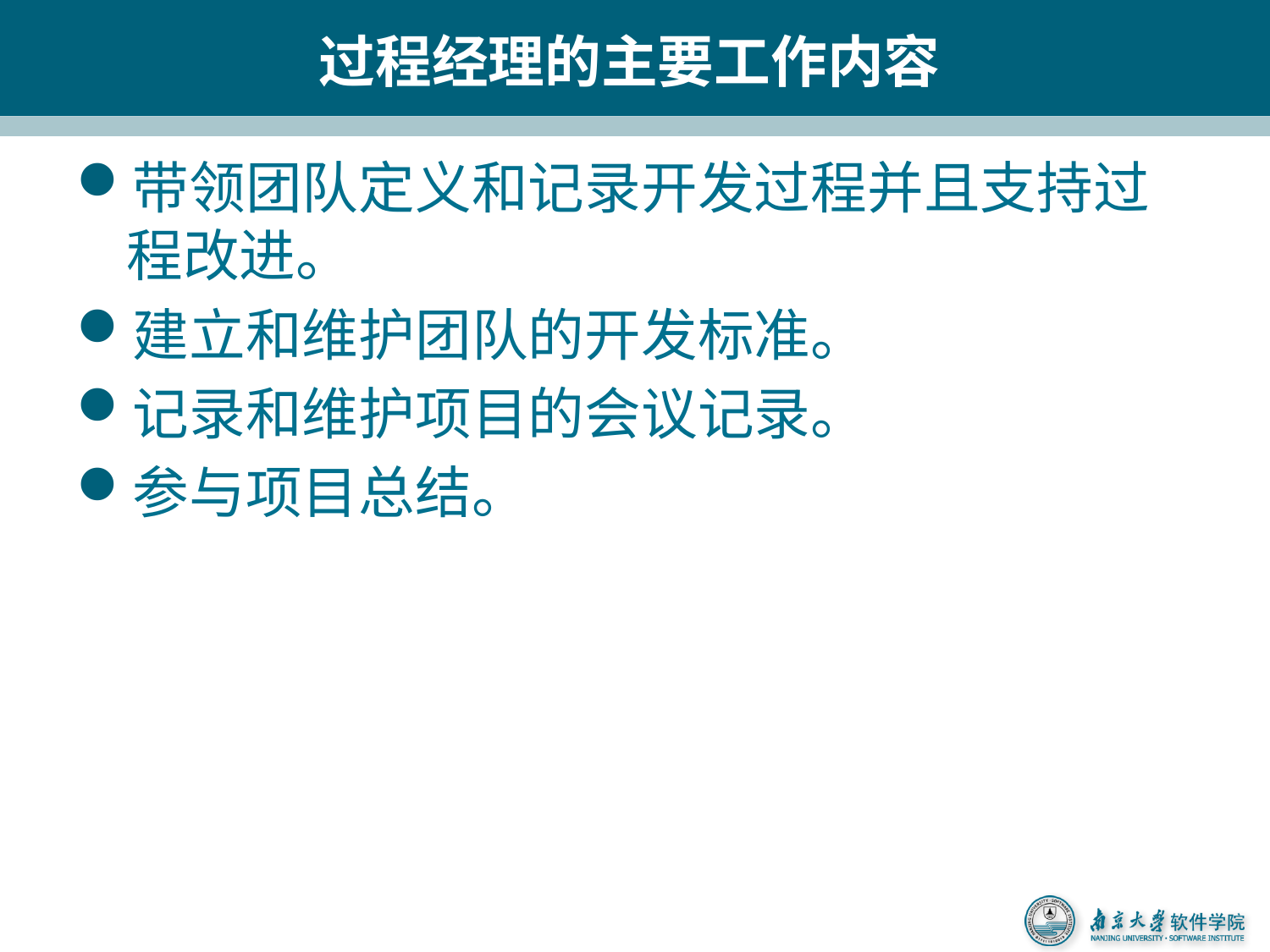

# 过程经理的主要工作内容
带领团队定义和记录开发过程并且支持过程改进。
建立和维护团队的开发标准。
记录和维护项目的会议记录。
参与项目总结。